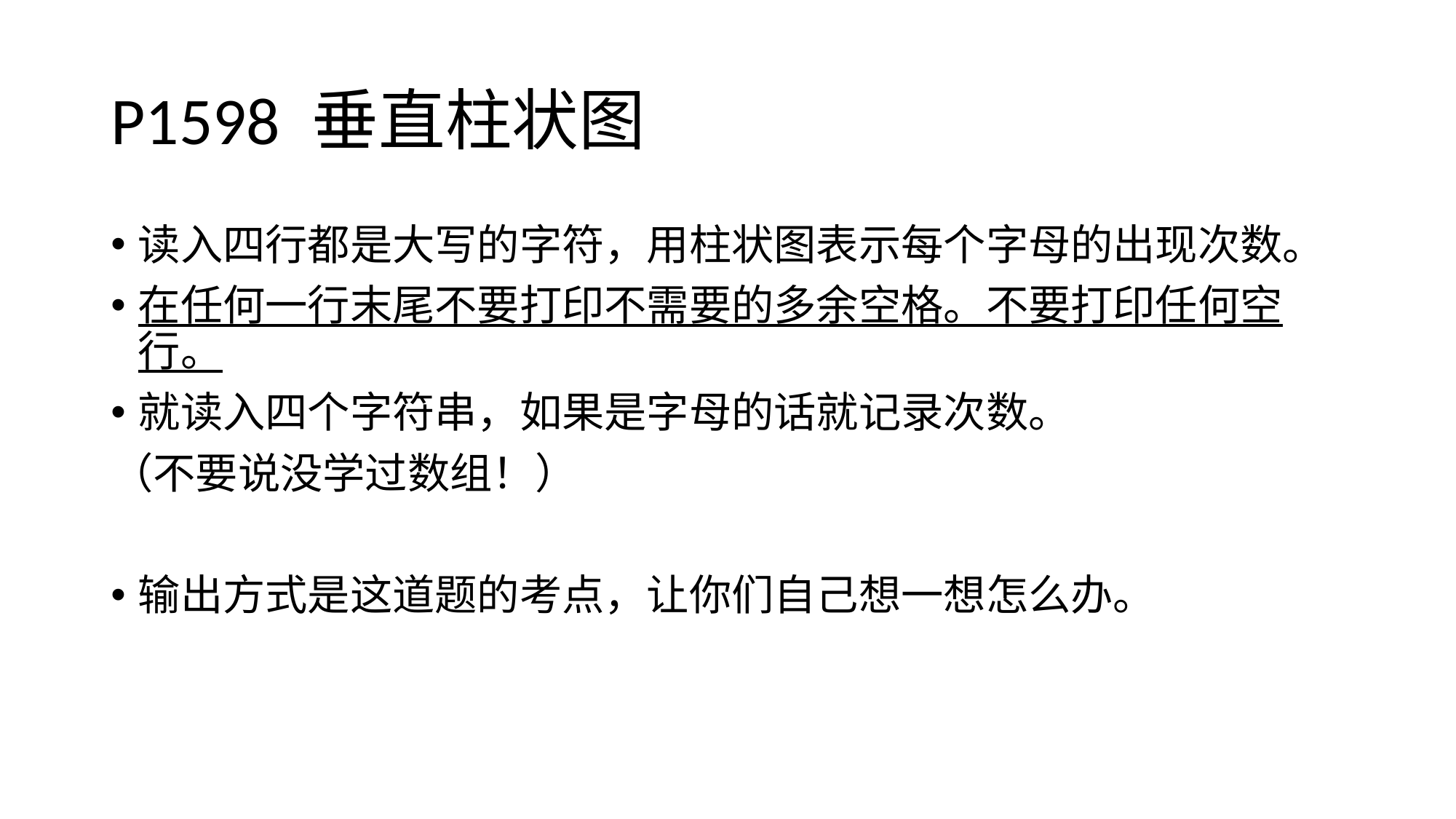

# P1598 垂直柱状图
读入四行都是大写的字符，用柱状图表示每个字母的出现次数。
在任何一行末尾不要打印不需要的多余空格。不要打印任何空行。
就读入四个字符串，如果是字母的话就记录次数。
（不要说没学过数组！）

输出方式是这道题的考点，让你们自己想一想怎么办。